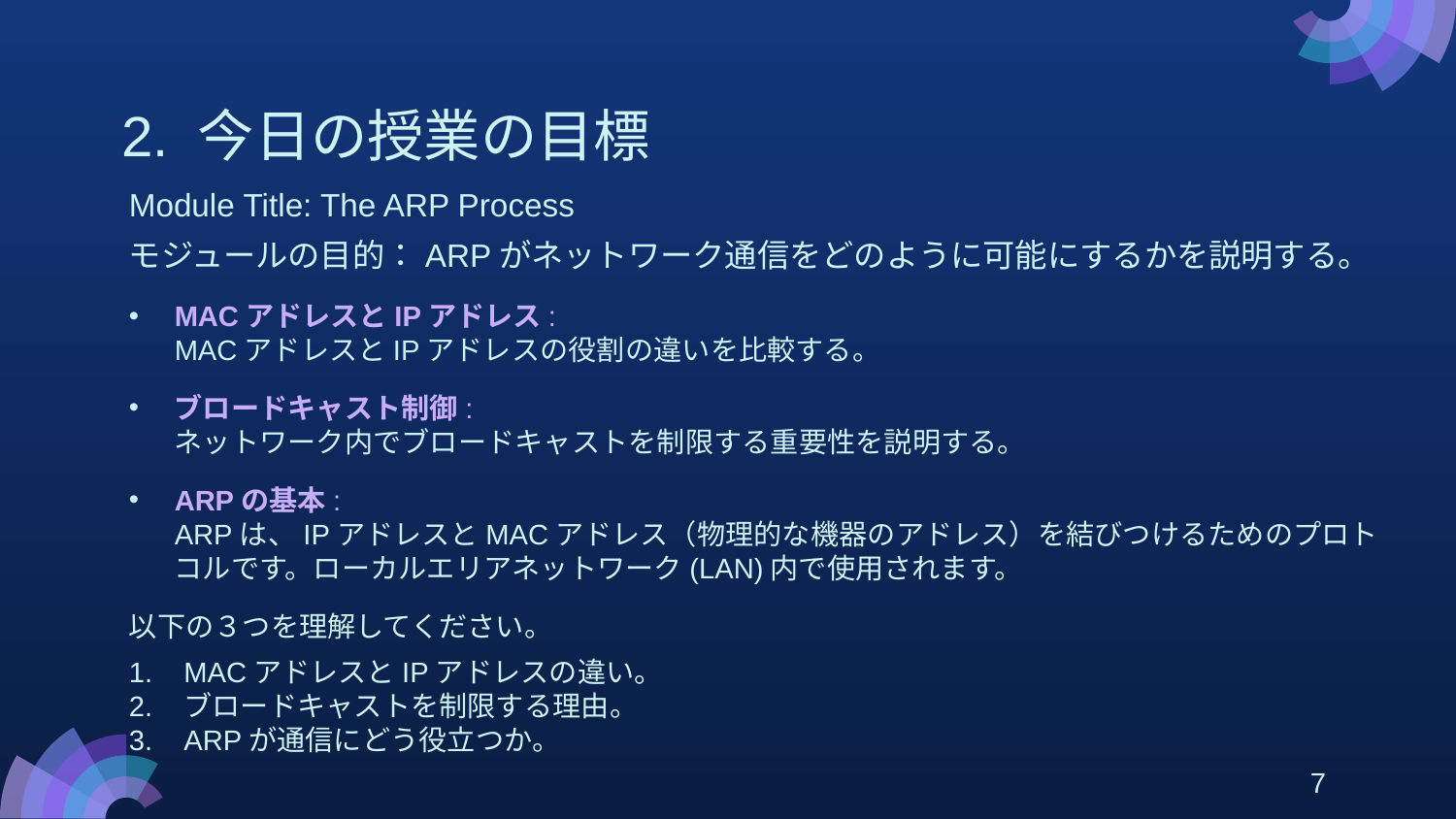

# 2. 今日の授業の目標
Module Title: The ARP Process
モジュールの目的：ARPがネットワーク通信をどのように可能にするかを説明する。
MACアドレスとIPアドレス:
MACアドレスとIPアドレスの役割の違いを比較する。
ブロードキャスト制御:
ネットワーク内でブロードキャストを制限する重要性を説明する。
ARPの基本:
ARPは、IPアドレスとMACアドレス（物理的な機器のアドレス）を結びつけるためのプロトコルです。ローカルエリアネットワーク(LAN)内で使用されます。
以下の３つを理解してください。
MACアドレスとIPアドレスの違い。
ブロードキャストを制限する理由。
ARPが通信にどう役立つか。
7